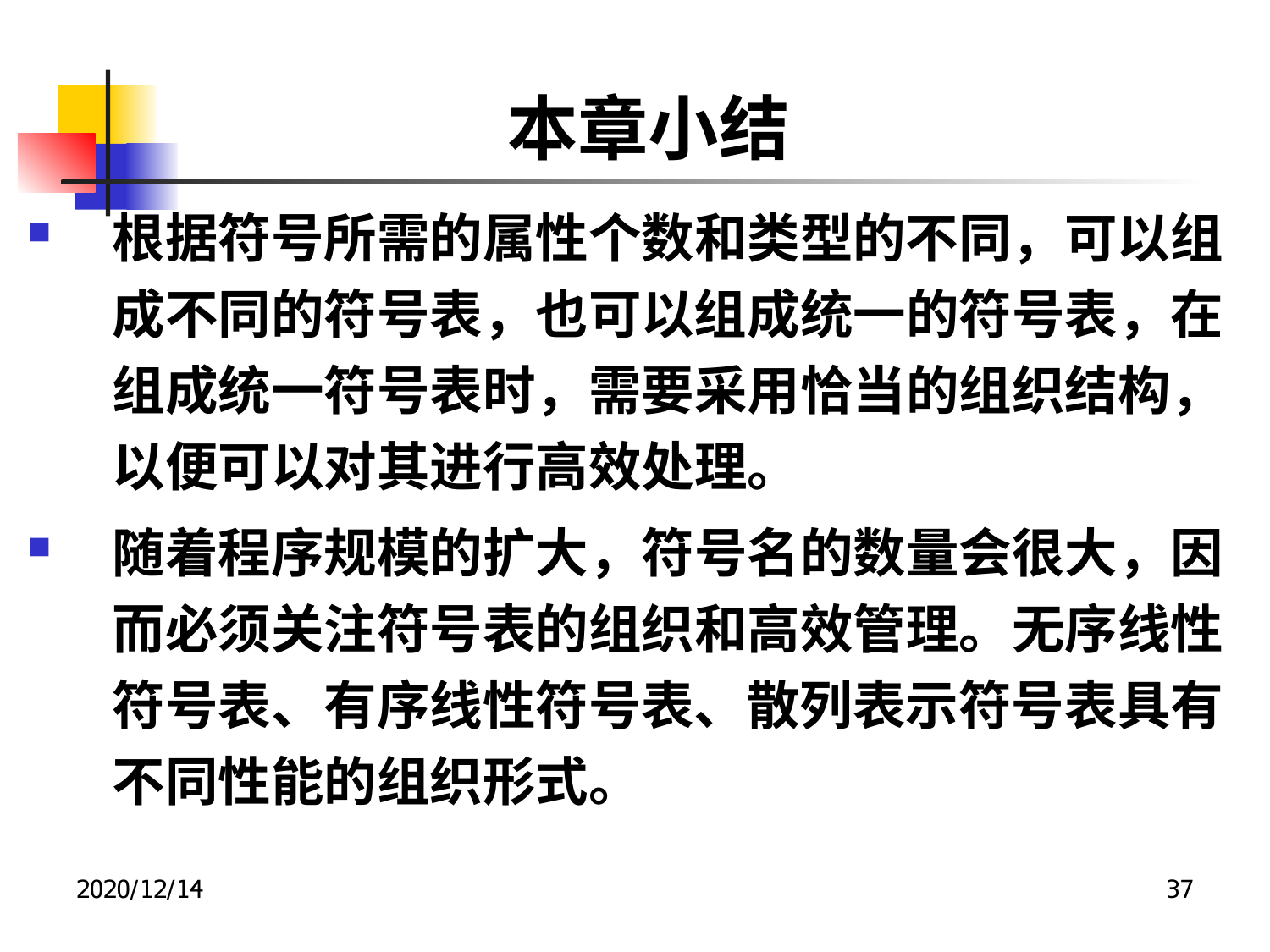

本章小结
根据符号所需的属性个数和类型的不同，可以组成不同的符号表，也可以组成统一的符号表，在组成统一符号表时，需要采用恰当的组织结构，以便可以对其进行高效处理。
随着程序规模的扩大，符号名的数量会很大，因而必须关注符号表的组织和高效管理。无序线性符号表、有序线性符号表、散列表示符号表具有不同性能的组织形式。

2020/12/14
37